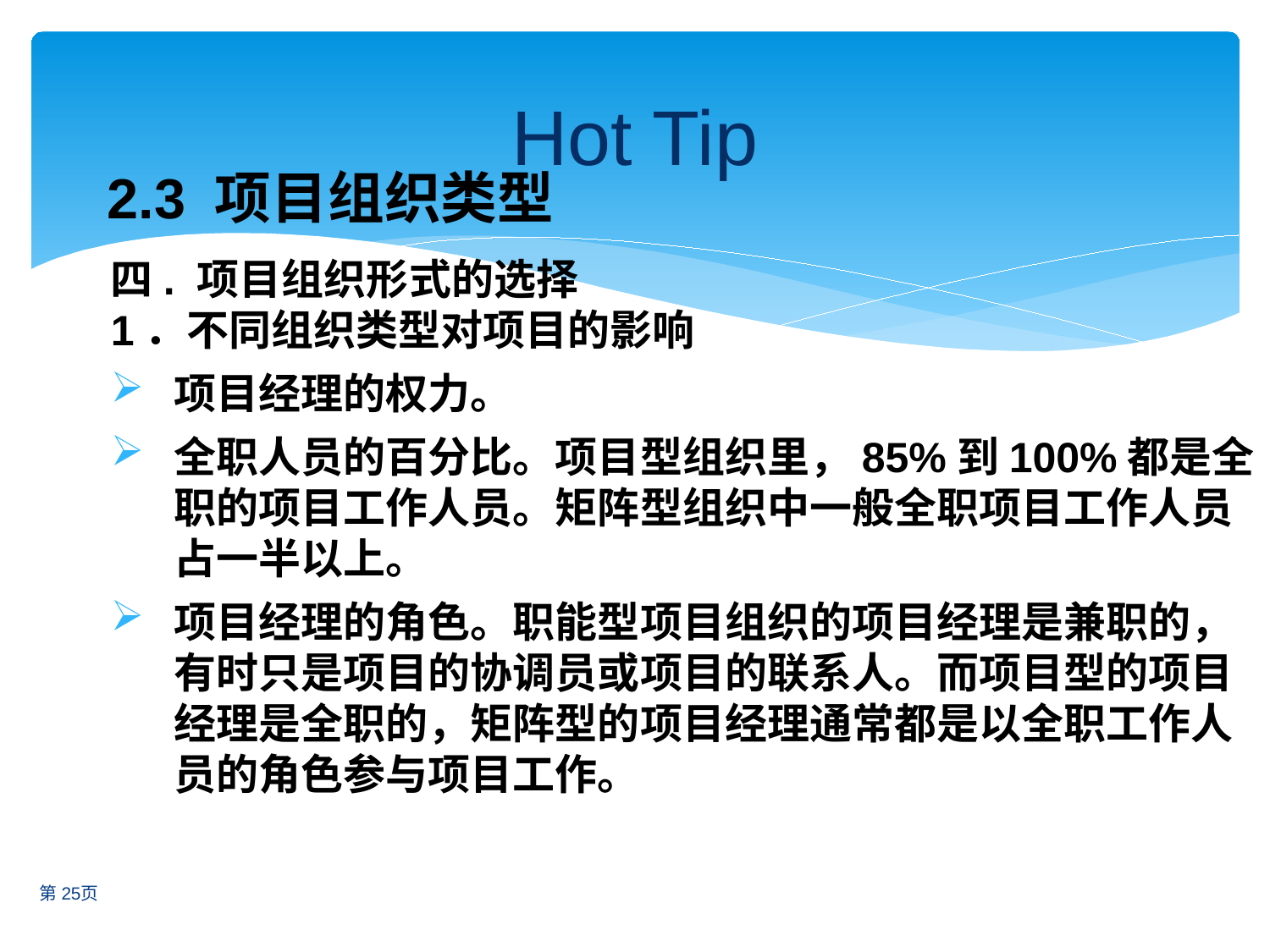

# Hot Tip
2.3 项目组织类型
四. 项目组织形式的选择
1．不同组织类型对项目的影响
项目经理的权力。
全职人员的百分比。项目型组织里，85%到100%都是全职的项目工作人员。矩阵型组织中一般全职项目工作人员占一半以上。
项目经理的角色。职能型项目组织的项目经理是兼职的，有时只是项目的协调员或项目的联系人。而项目型的项目经理是全职的，矩阵型的项目经理通常都是以全职工作人员的角色参与项目工作。
第25页